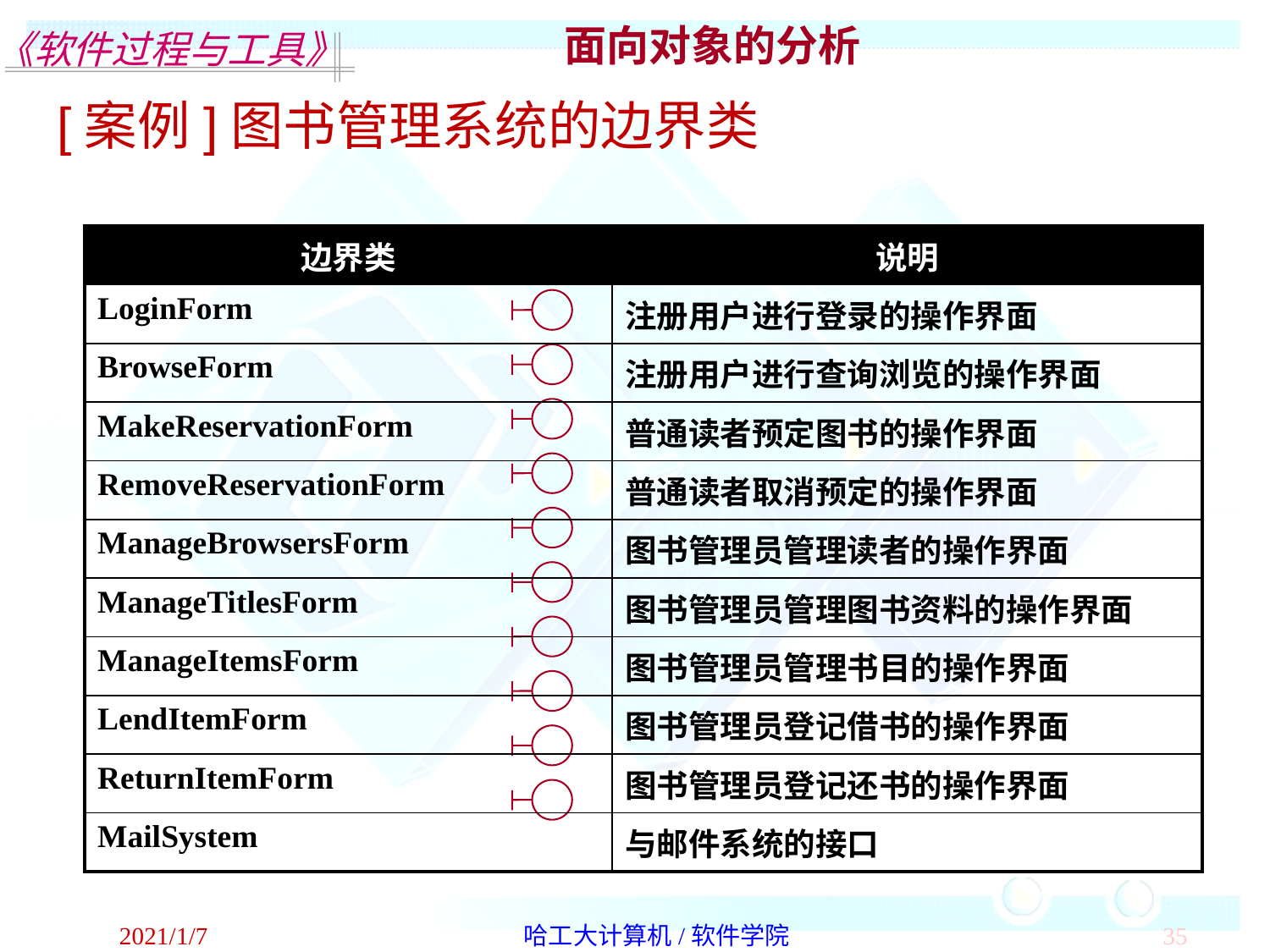

面向对象的分析
[案例]图书管理系统的边界类
| 边界类 | 说明 |
| --- | --- |
| LoginForm | 注册用户进行登录的操作界面 |
| BrowseForm | 注册用户进行查询浏览的操作界面 |
| MakeReservationForm | 普通读者预定图书的操作界面 |
| RemoveReservationForm | 普通读者取消预定的操作界面 |
| ManageBrowsersForm | 图书管理员管理读者的操作界面 |
| ManageTitlesForm | 图书管理员管理图书资料的操作界面 |
| ManageItemsForm | 图书管理员管理书目的操作界面 |
| LendItemForm | 图书管理员登记借书的操作界面 |
| ReturnItemForm | 图书管理员登记还书的操作界面 |
| MailSystem | 与邮件系统的接口 |